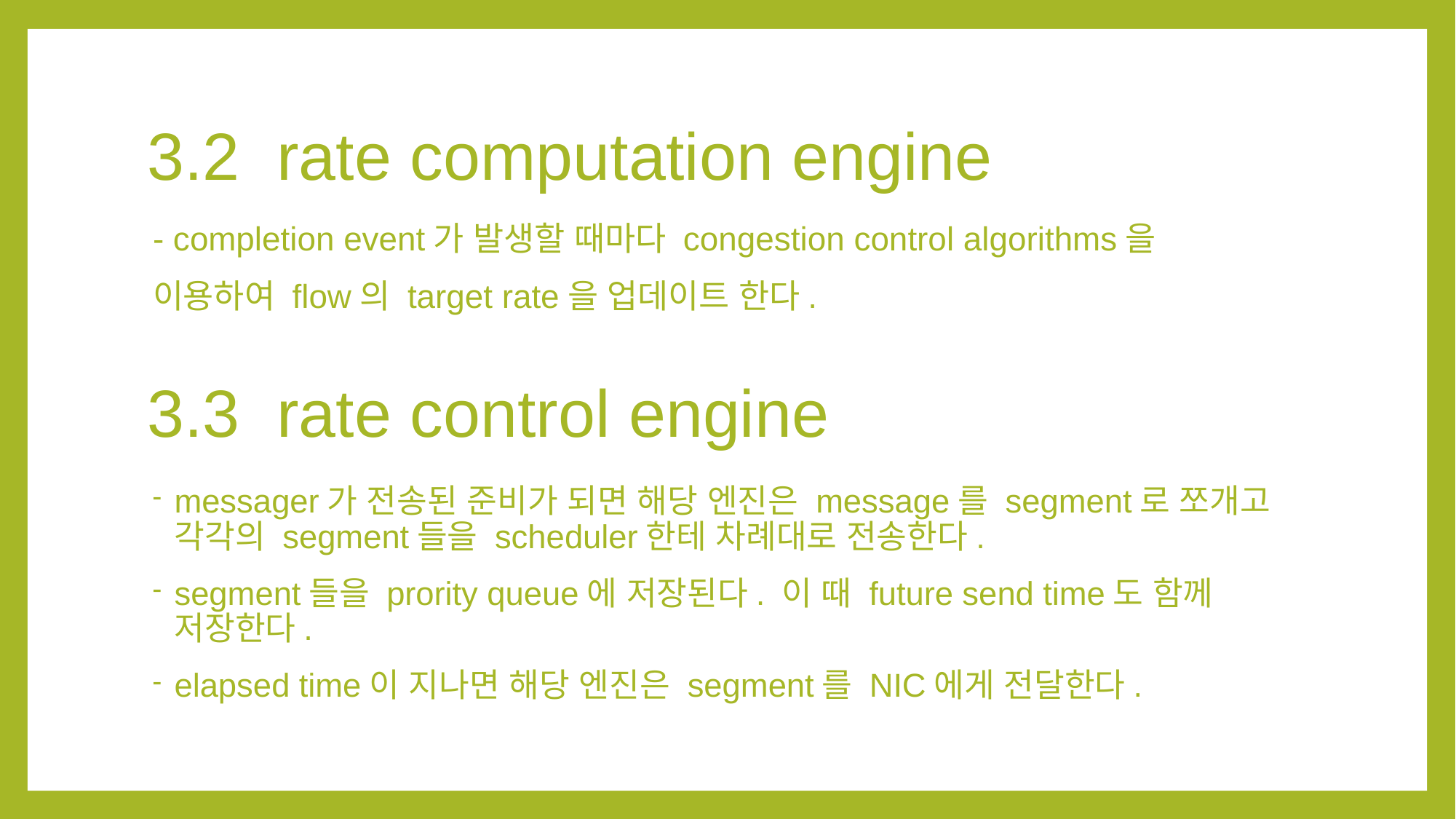

# 3.2  rate computation engine
- completion event가 발생할 때마다 congestion control algorithms을
이용하여 flow의 target rate을 업데이트 한다.
3.3  rate control engine
messager가 전송된 준비가 되면 해당 엔진은 message를 segment로 쪼개고 각각의 segment들을 scheduler한테 차례대로 전송한다.
segment들을 prority queue에 저장된다. 이 때 future send time도 함께 저장한다.
elapsed time이 지나면 해당 엔진은 segment를 NIC에게 전달한다.